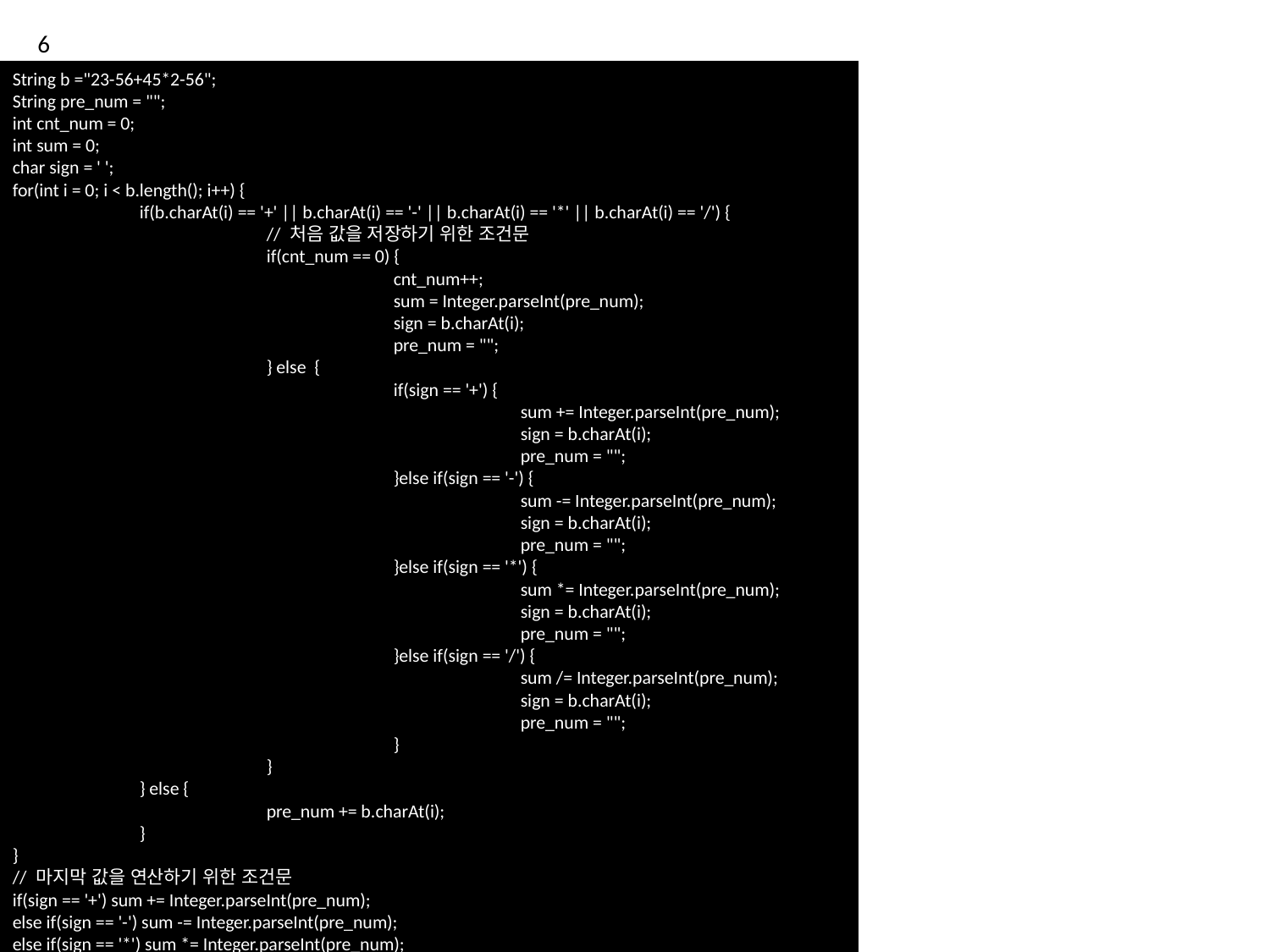

6
String a ="23-56+45*2-56";
수식을 계산하는 프로그램을 작성하세요.
수식 계산 규칙은 연산자 우선순위 없이 앞에서 부터 차례대로 계산한다.
지금까지 공부한 내용으로 해결하시고, 형변환만 검색이 가능합니다.
메서드는 최대한 적게 사용하세요
String b ="23-56+45*2-56";
String pre_num = "";
int cnt_num = 0;
int sum = 0;
char sign = ' ';
for(int i = 0; i < b.length(); i++) {
	if(b.charAt(i) == '+' || b.charAt(i) == '-' || b.charAt(i) == '*' || b.charAt(i) == '/') {
		// 처음 값을 저장하기 위한 조건문
		if(cnt_num == 0) {
			cnt_num++;
			sum = Integer.parseInt(pre_num);
			sign = b.charAt(i);
			pre_num = "";
		} else  {
			if(sign == '+') {
				sum += Integer.parseInt(pre_num);
				sign = b.charAt(i);
				pre_num = "";
			}else if(sign == '-') {
				sum -= Integer.parseInt(pre_num);
				sign = b.charAt(i);
				pre_num = "";
			}else if(sign == '*') {
				sum *= Integer.parseInt(pre_num);
				sign = b.charAt(i);
				pre_num = "";
			}else if(sign == '/') {
				sum /= Integer.parseInt(pre_num);
				sign = b.charAt(i);
				pre_num = "";
			}
		}
	} else {
		pre_num += b.charAt(i);
	}
}
// 마지막 값을 연산하기 위한 조건문
if(sign == '+') sum += Integer.parseInt(pre_num);
else if(sign == '-') sum -= Integer.parseInt(pre_num);
else if(sign == '*') sum *= Integer.parseInt(pre_num);
else if(sign == '/') sum /= Integer.parseInt(pre_num);
System.out.println(sum);